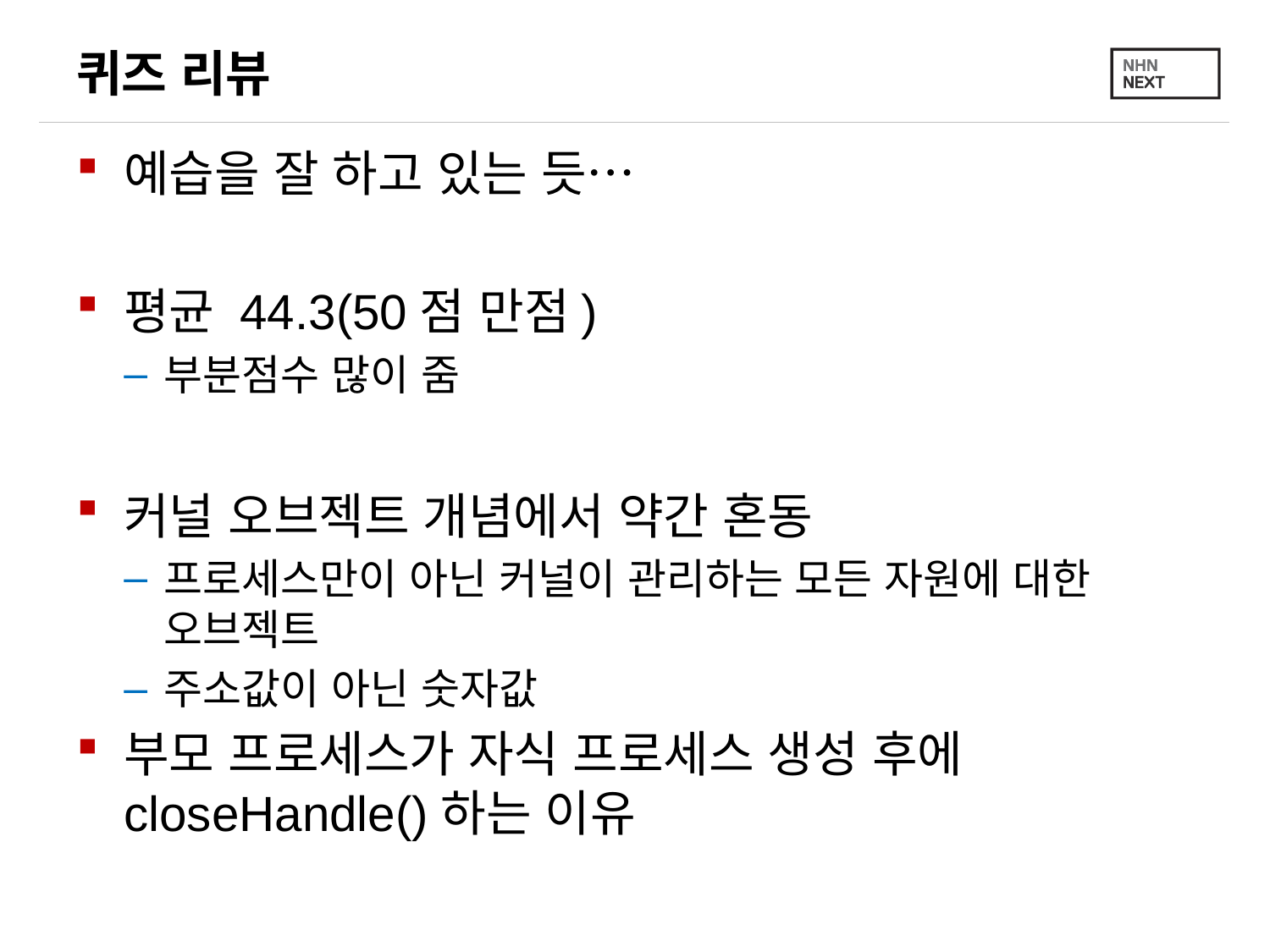

# 퀴즈 리뷰
예습을 잘 하고 있는 듯…

평균 44.3(50점 만점)
부분점수 많이 줌

커널 오브젝트 개념에서 약간 혼동
프로세스만이 아닌 커널이 관리하는 모든 자원에 대한 오브젝트
주소값이 아닌 숫자값
부모 프로세스가 자식 프로세스 생성 후에 closeHandle()하는 이유